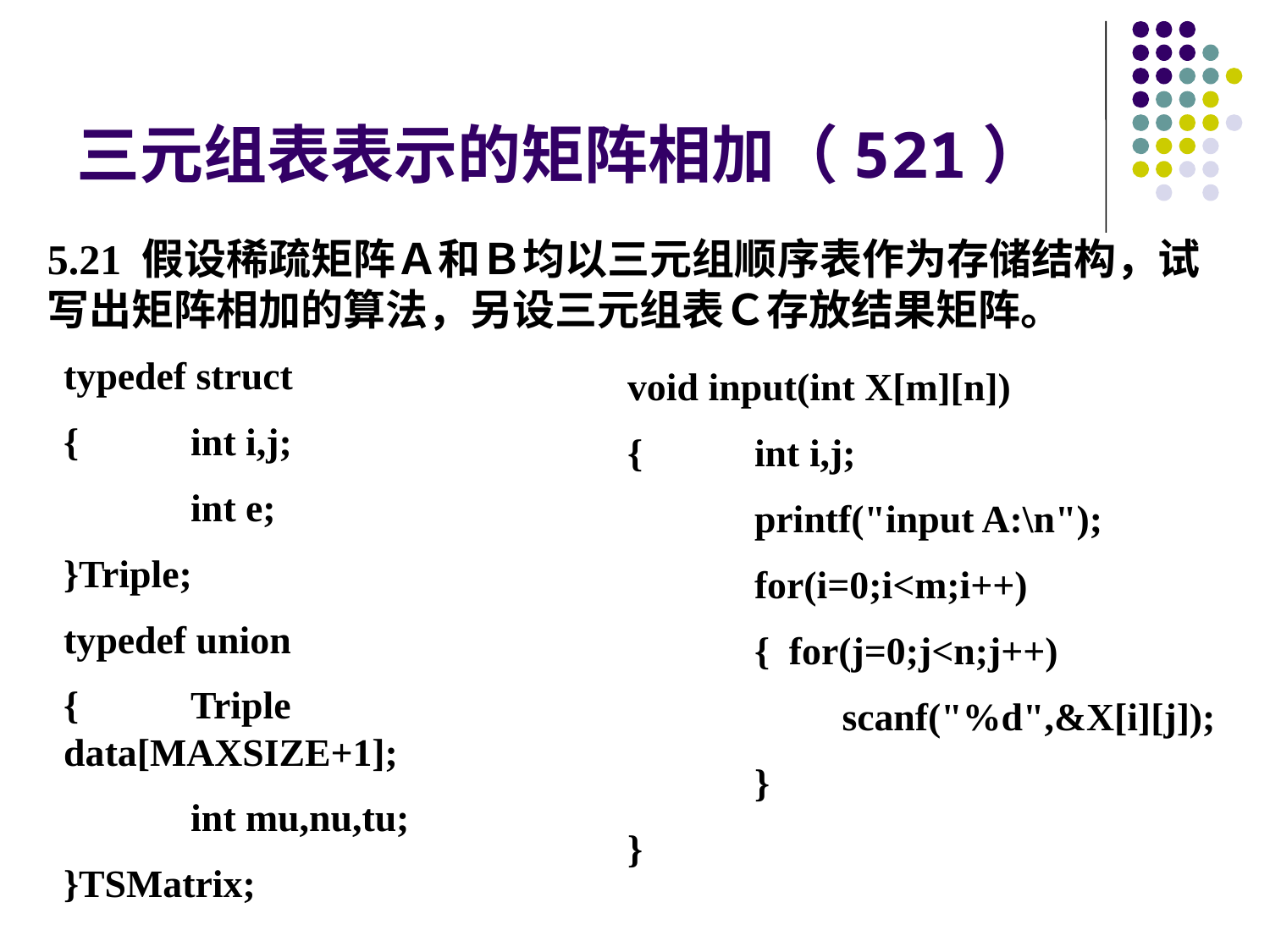

# 三元组表表示的矩阵相加（521）
5.21 假设稀疏矩阵Ａ和Ｂ均以三元组顺序表作为存储结构，试写出矩阵相加的算法，另设三元组表Ｃ存放结果矩阵。
typedef struct
{	int i,j;
	int e;
}Triple;
typedef union
{	Triple data[MAXSIZE+1];
	int mu,nu,tu;
}TSMatrix;
void input(int X[m][n])
{	int i,j;
	printf("input A:\n");
	for(i=0;i<m;i++)
	{  for(j=0;j<n;j++)
	         scanf("%d",&X[i][j]);
	}
}